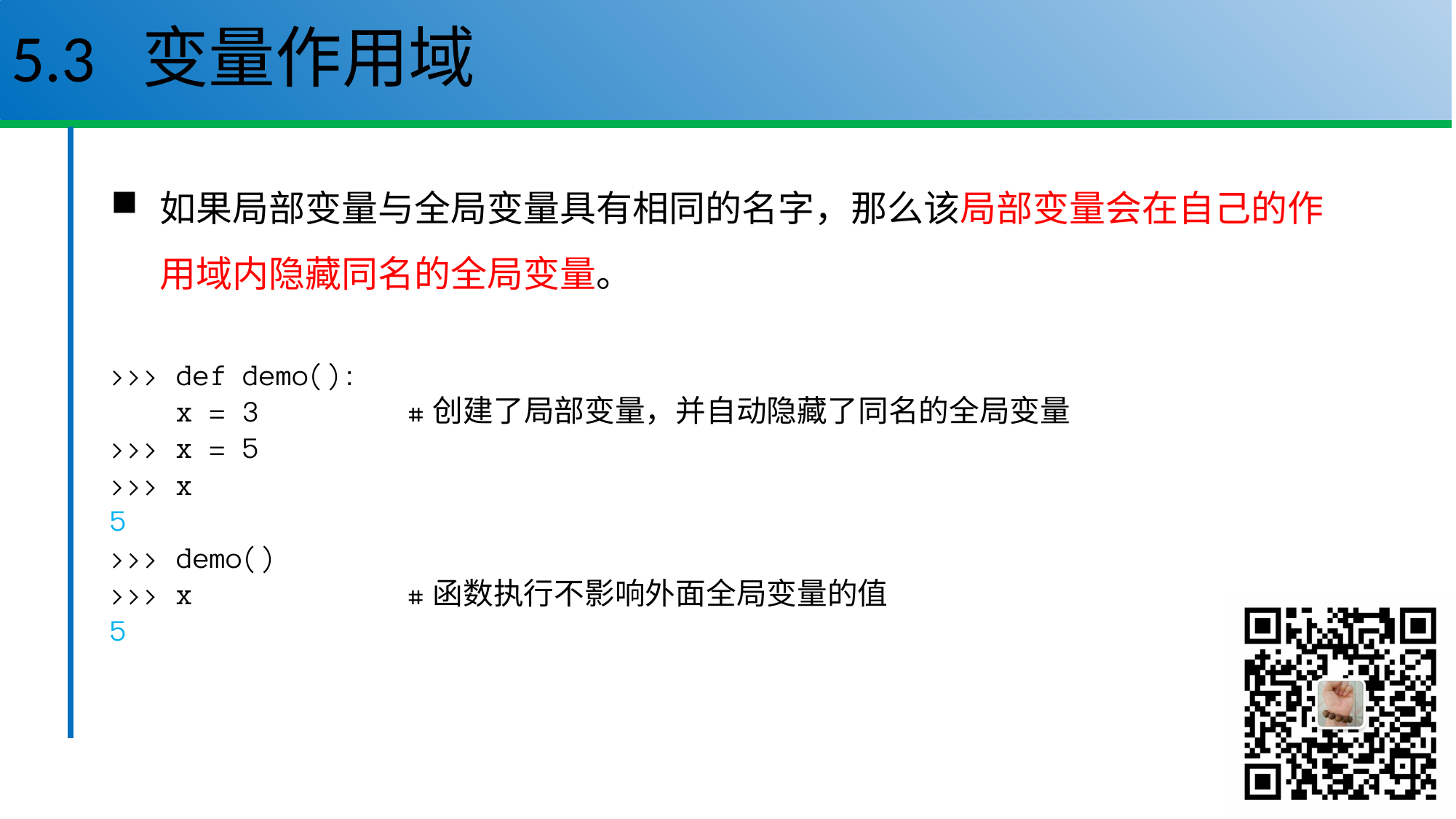

# 5.3  变量作用域
如果局部变量与全局变量具有相同的名字，那么该局部变量会在自己的作用域内隐藏同名的全局变量。

>>> def demo():
    x = 3         #创建了局部变量，并自动隐藏了同名的全局变量
>>> x = 5
>>> x
5
>>> demo()
>>> x             #函数执行不影响外面全局变量的值
5
46